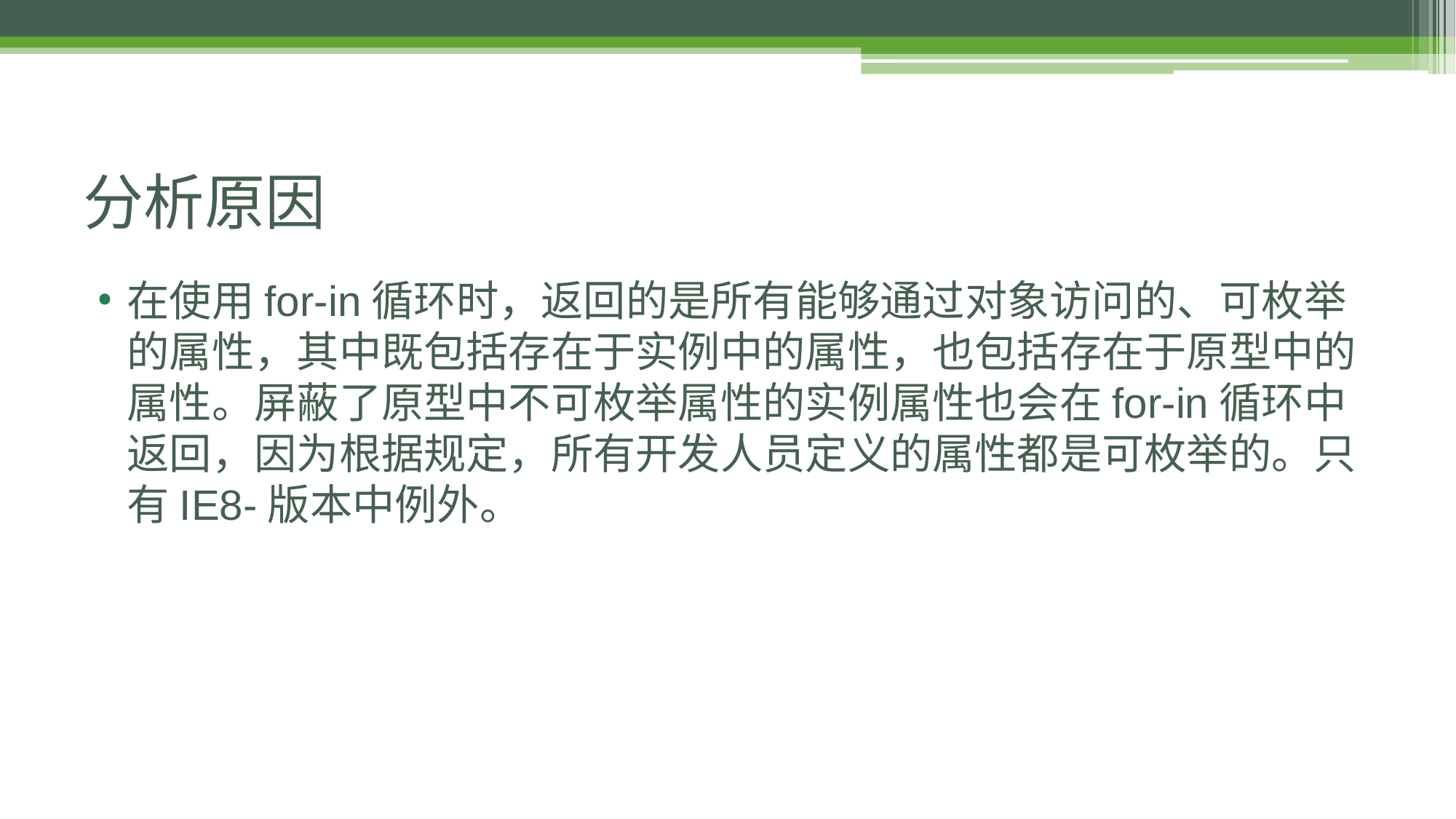

# 分析原因
在使用for-in循环时，返回的是所有能够通过对象访问的、可枚举的属性，其中既包括存在于实例中的属性，也包括存在于原型中的属性。屏蔽了原型中不可枚举属性的实例属性也会在for-in循环中返回，因为根据规定，所有开发人员定义的属性都是可枚举的。只有IE8-版本中例外。